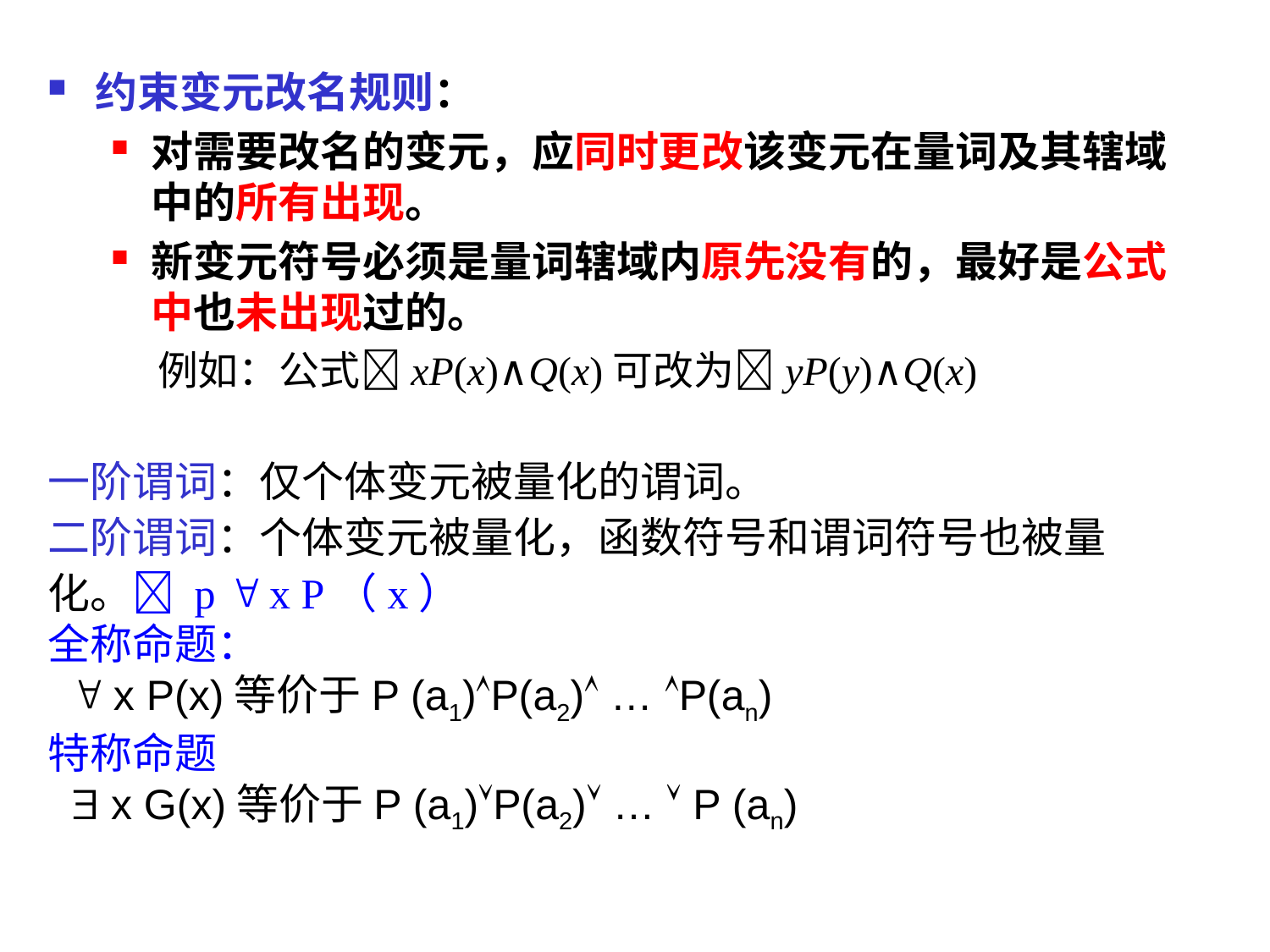

约束变元改名规则：
对需要改名的变元，应同时更改该变元在量词及其辖域中的所有出现。
新变元符号必须是量词辖域内原先没有的，最好是公式中也未出现过的。
           例如：公式∃xP(x)∧Q(x)可改为∃yP(y)∧Q(x)

一阶谓词：仅个体变元被量化的谓词。
二阶谓词：个体变元被量化，函数符号和谓词符号也被量化。∀ p ∀ x P（x）
全称命题：
  ∀ x P(x)等价于P (a1)∧P(a2)∧ … ∧P(an)
特称命题
  ∃ x G(x)等价于P (a1)∨P(a2)∨ … ∨ P (an)